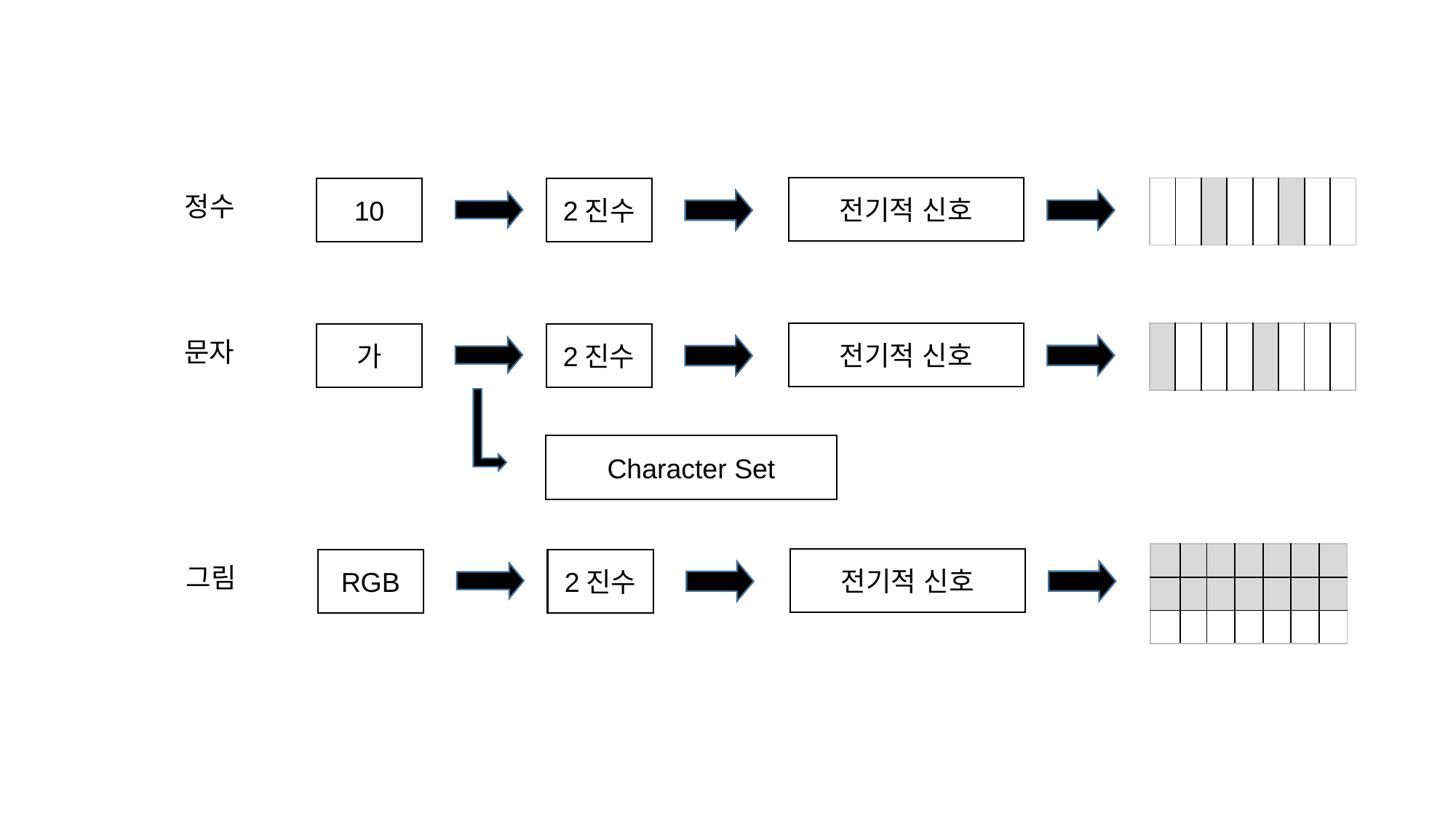

전기적 신호
|  |  |  |  |  |  |  |  |
| --- | --- | --- | --- | --- | --- | --- | --- |
2진수
10
정수

전기적 신호
|  |  |  |  |  |  |  |  |
| --- | --- | --- | --- | --- | --- | --- | --- |
2진수
가
문자

Character Set
|  |  |  |  |  |  |  |
| --- | --- | --- | --- | --- | --- | --- |
|  |  |  |  |  |  |  |
|  |  |  |  |  |  |  |
전기적 신호
2진수
RGB
그림